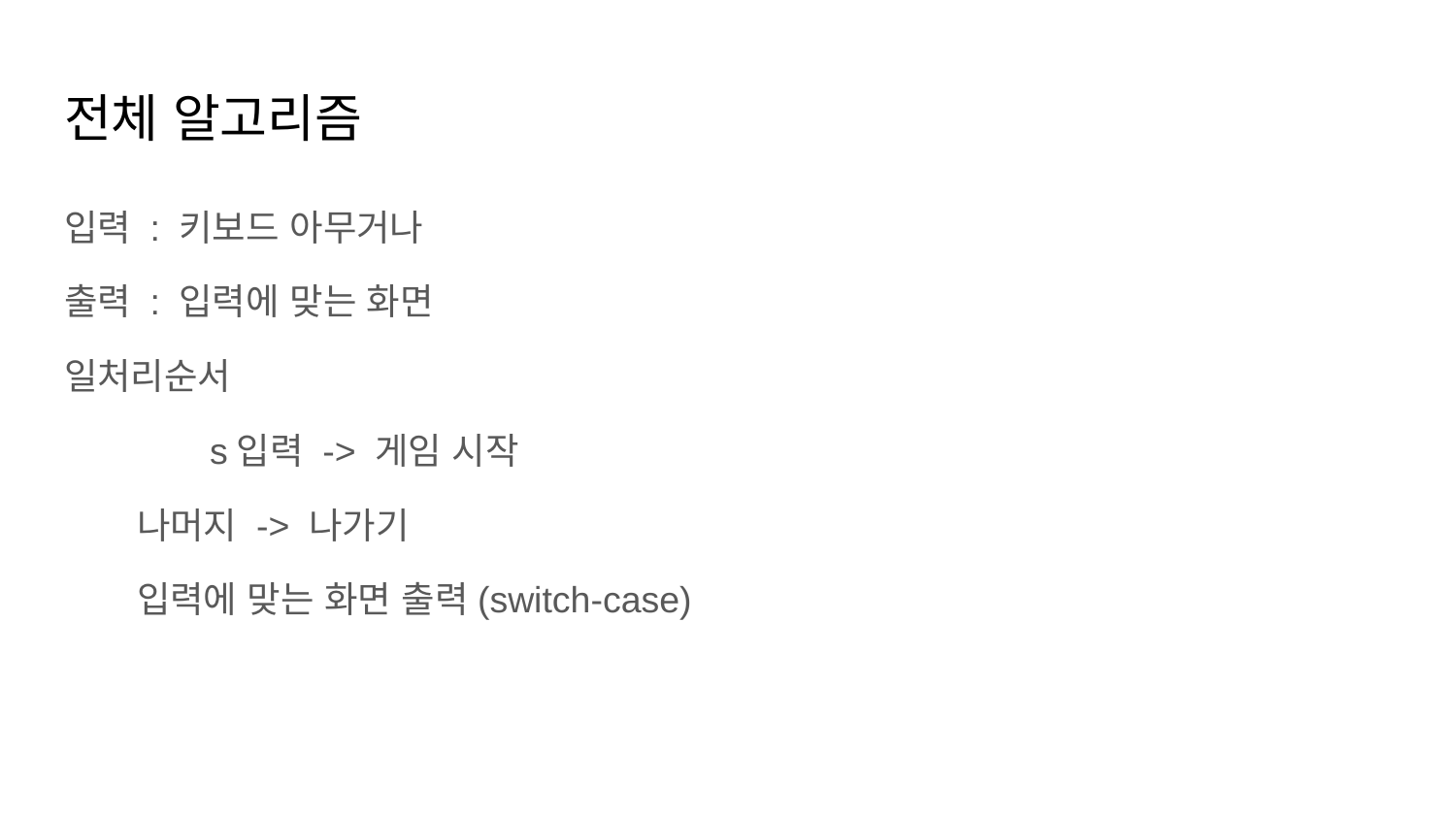

# 전체 알고리즘
입력 : 키보드 아무거나
출력 : 입력에 맞는 화면
일처리순서
	s입력 -> 게임 시작
나머지 -> 나가기
입력에 맞는 화면 출력(switch-case)